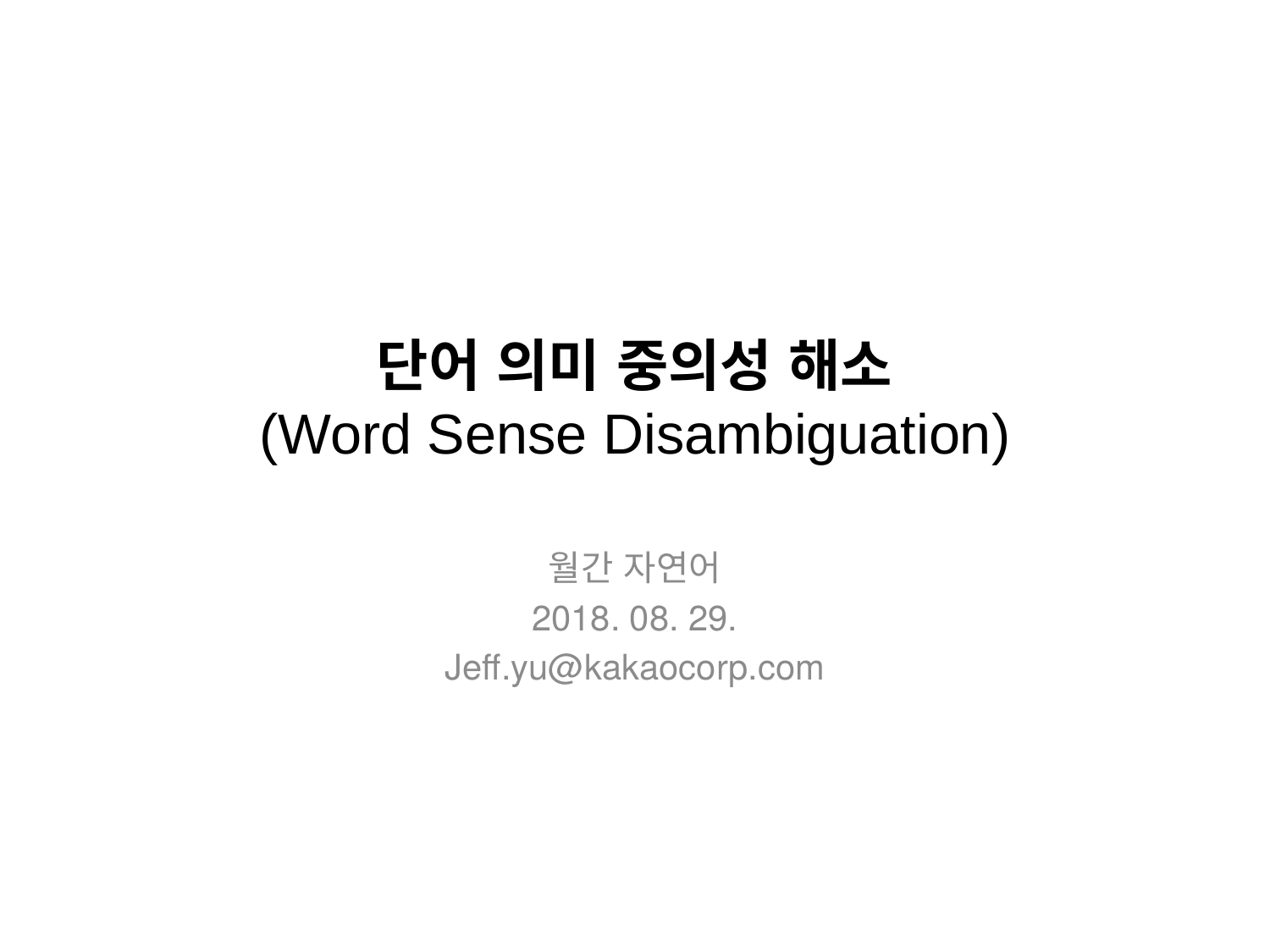

# 단어 의미 중의성 해소 (Word Sense Disambiguation)
월간 자연어
2018. 08. 29.
Jeff.yu@kakaocorp.com